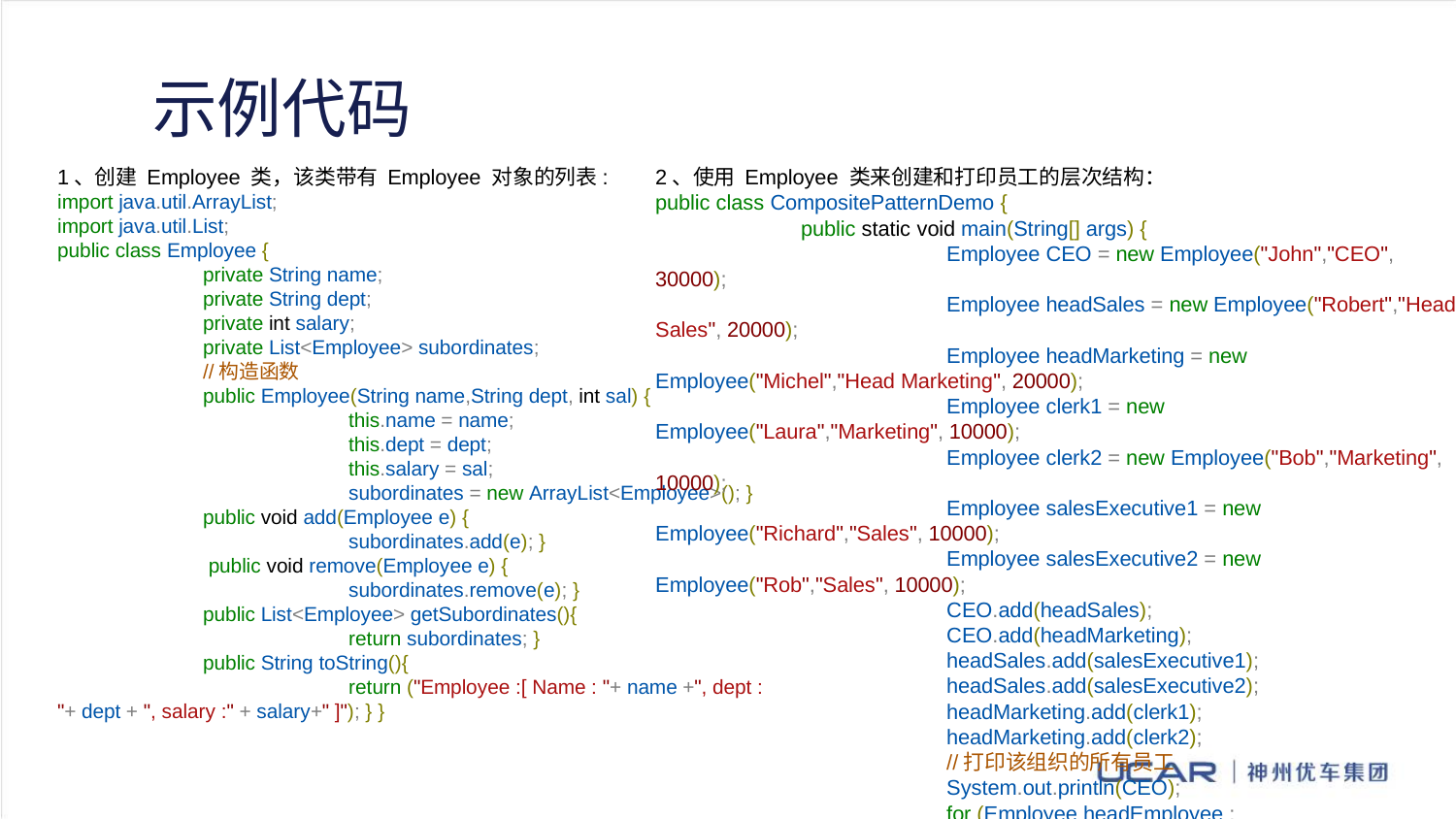

示例代码
1、创建 Employee 类，该类带有 Employee 对象的列表:
import java.util.ArrayList;
import java.util.List;
public class Employee {
	private String name;
	private String dept;
	private int salary;
	private List<Employee> subordinates;
	//构造函数
	public Employee(String name,String dept, int sal) {
		this.name = name;
		this.dept = dept;
		this.salary = sal;
		subordinates = new ArrayList<Employee>(); }
	public void add(Employee e) {
		subordinates.add(e); }
	 public void remove(Employee e) {
		subordinates.remove(e); }
	public List<Employee> getSubordinates(){
		return subordinates; }
	public String toString(){
		return ("Employee :[ Name : "+ name +", dept : "+ dept + ", salary :" + salary+" ]"); } }
2、使用 Employee 类来创建和打印员工的层次结构：
public class CompositePatternDemo {
	public static void main(String[] args) {
		Employee CEO = new Employee("John","CEO", 30000);
		Employee headSales = new Employee("Robert","Head Sales", 20000);
		Employee headMarketing = new Employee("Michel","Head Marketing", 20000);
		Employee clerk1 = new Employee("Laura","Marketing", 10000);
		Employee clerk2 = new Employee("Bob","Marketing", 10000);
		Employee salesExecutive1 = new Employee("Richard","Sales", 10000);
		Employee salesExecutive2 = new Employee("Rob","Sales", 10000);
		CEO.add(headSales);
		CEO.add(headMarketing);
		headSales.add(salesExecutive1);
		headSales.add(salesExecutive2);
		headMarketing.add(clerk1);
		headMarketing.add(clerk2);
		//打印该组织的所有员工
		System.out.println(CEO);
		for (Employee headEmployee : CEO.getSubordinates()){
			System.out.println(headEmployee);
			 for (Employee employee : headEmployee.getSubordinates()) {
				System.out.println(employee); } } } }